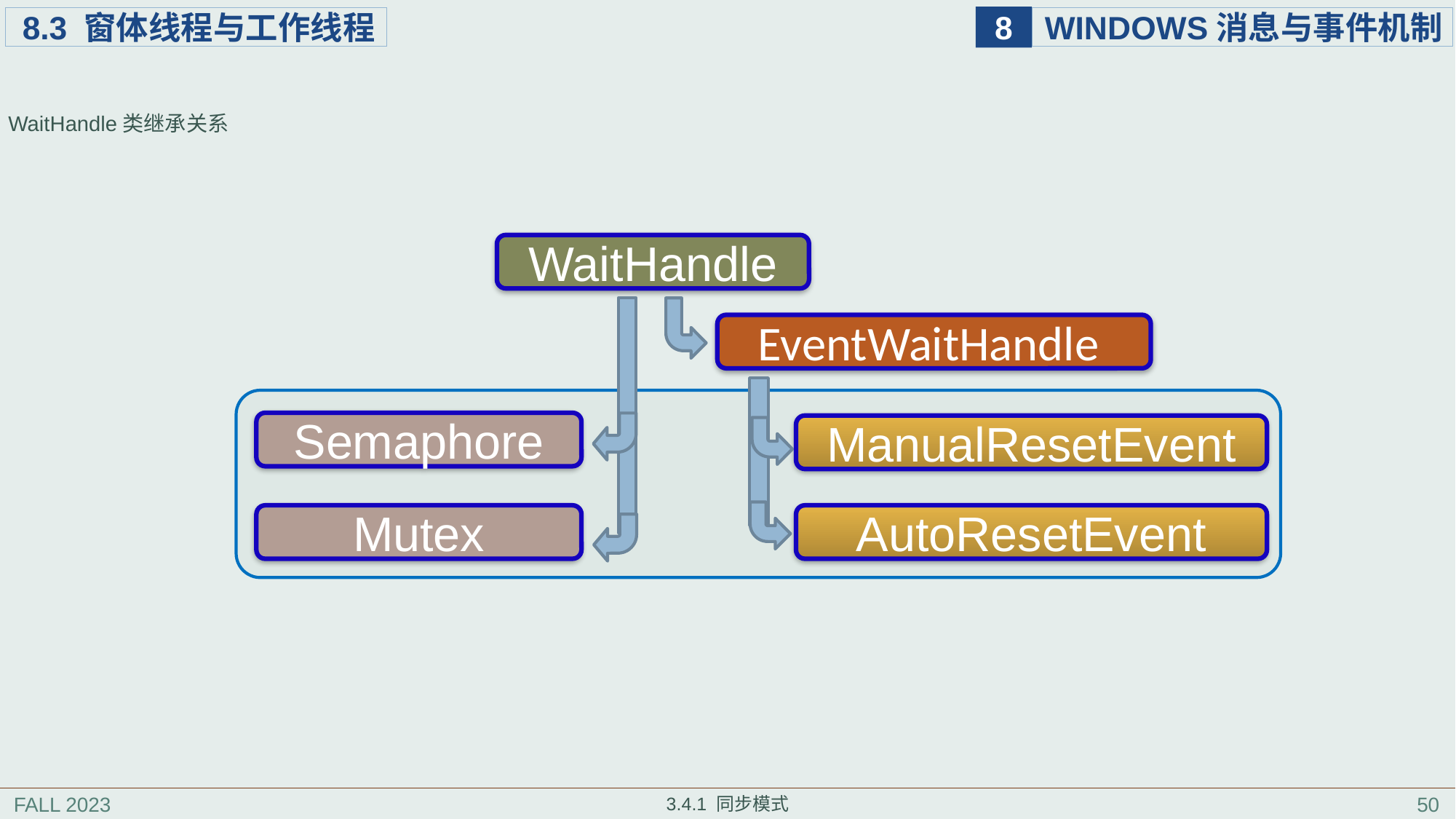

WaitHandle类继承关系
WaitHandle

EventWaitHandle

Semaphore

ManualResetEvent

Mutex
AutoResetEvent

3.4.1 同步模式